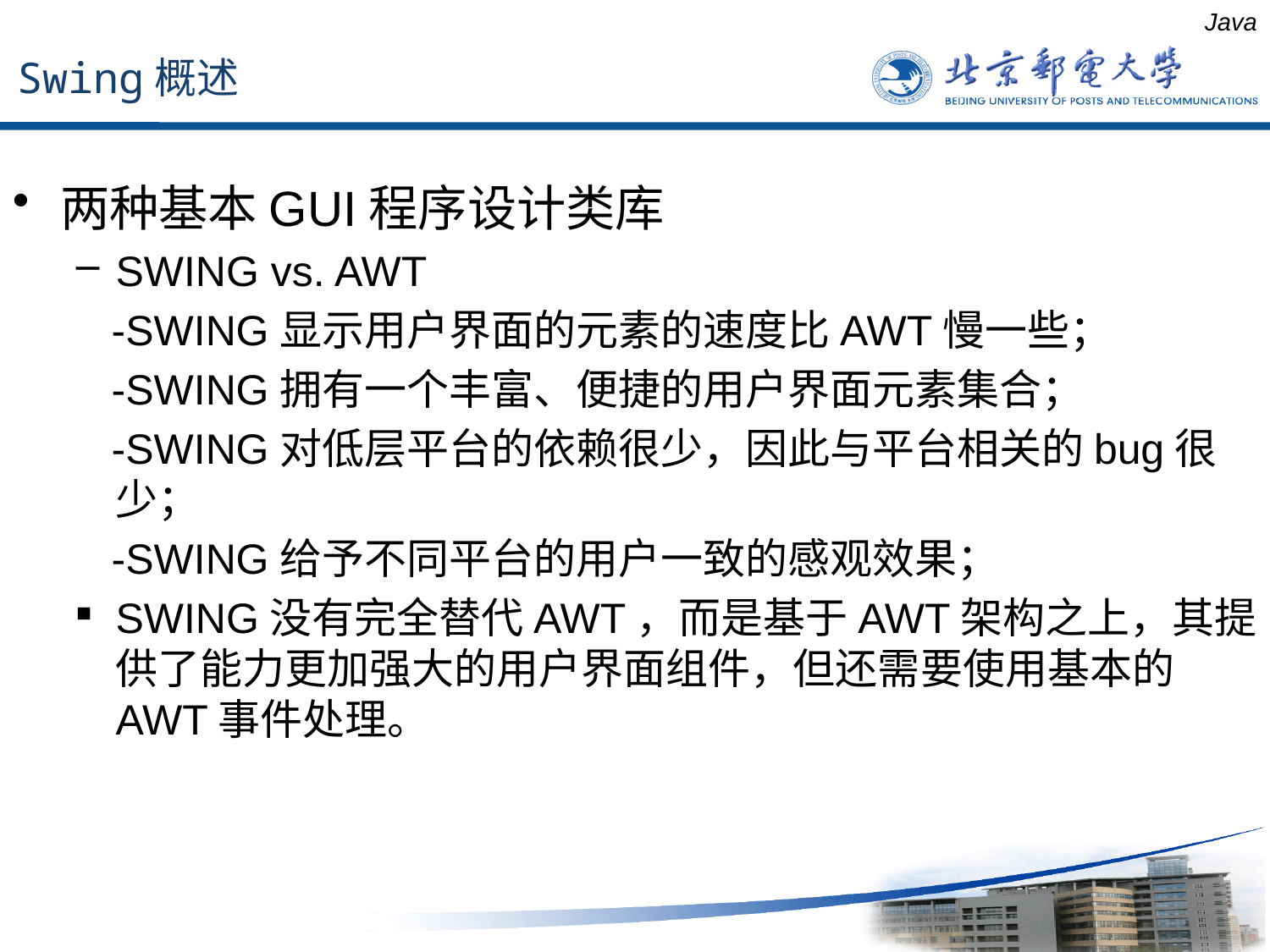

Swing概述
Java
两种基本GUI程序设计类库
SWING vs. AWT
   -SWING显示用户界面的元素的速度比AWT慢一些；
   -SWING拥有一个丰富、便捷的用户界面元素集合；
   -SWING对低层平台的依赖很少，因此与平台相关的bug很少；
   -SWING给予不同平台的用户一致的感观效果；
SWING没有完全替代AWT，而是基于AWT架构之上，其提供了能力更加强大的用户界面组件，但还需要使用基本的AWT事件处理。